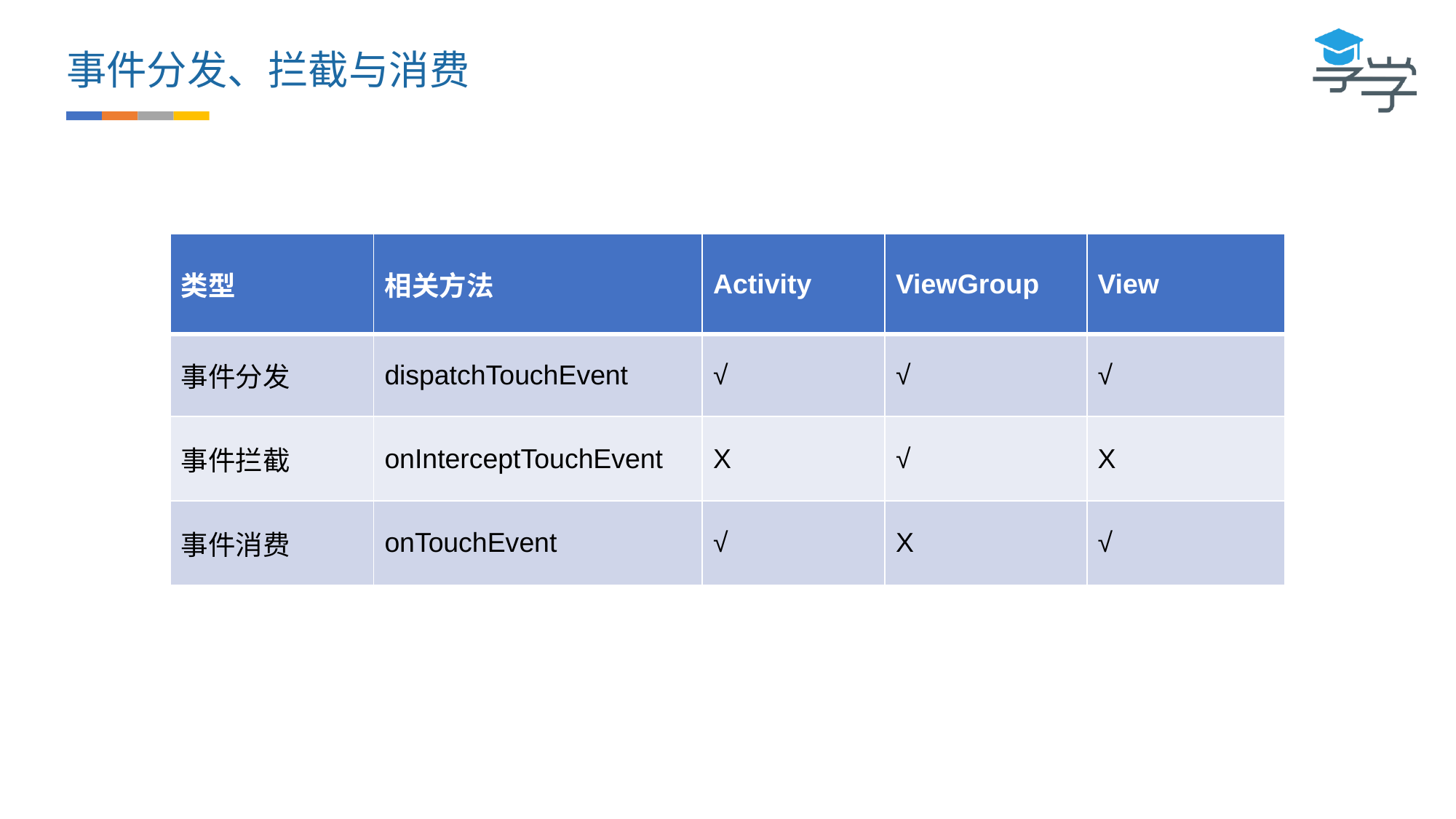

事件分发、拦截与消费

| 类型 | 相关方法 | Activity | ViewGroup | View |
| --- | --- | --- | --- | --- |
| 事件分发 | dispatchTouchEvent | √ | √ | √ |
| 事件拦截 | onInterceptTouchEvent | X | √ | X |
| 事件消费 | onTouchEvent | √ | X | √ |